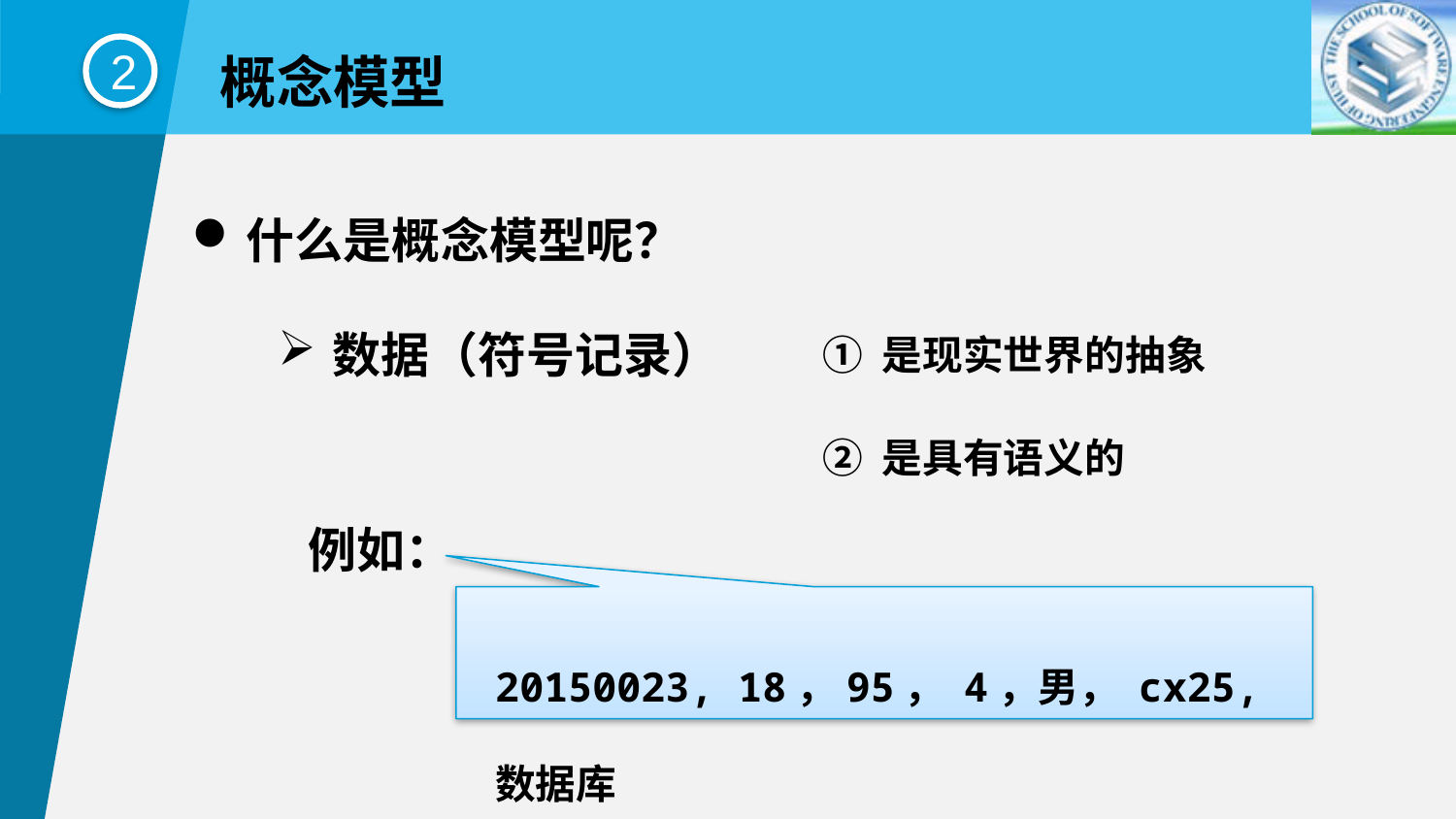

2
概念模型
什么是概念模型呢？
数据（符号记录）
① 是现实世界的抽象
② 是具有语义的
例如：

20150023, 18，95， 4，男， cx25, 数据库